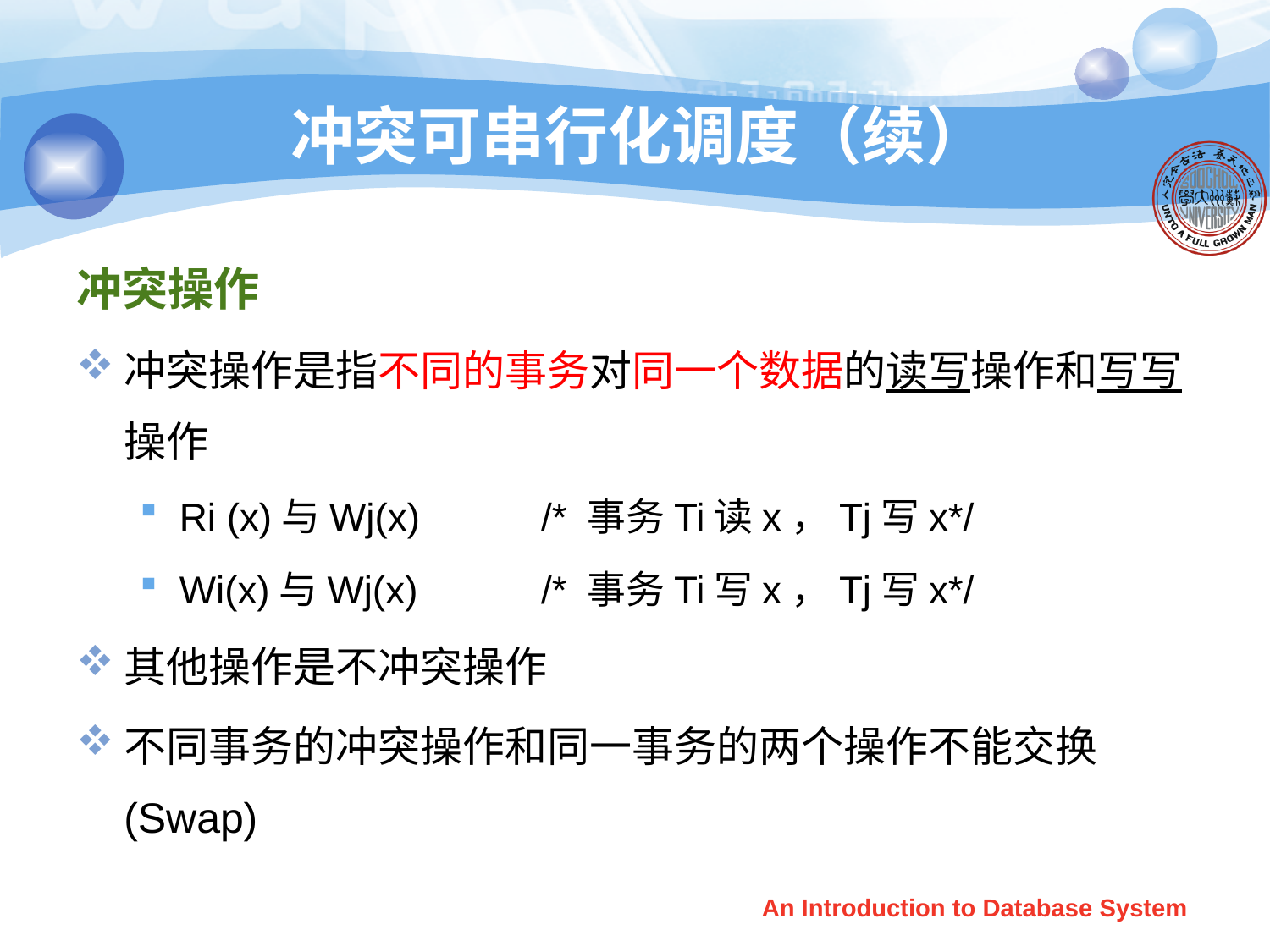

# 冲突可串行化调度（续）
冲突操作
冲突操作是指不同的事务对同一个数据的读写操作和写写操作
Ri (x)与Wj(x)	          /* 事务Ti读x，Tj写x*/
Wi(x)与Wj(x)	          /* 事务Ti写x，Tj写x*/
其他操作是不冲突操作
不同事务的冲突操作和同一事务的两个操作不能交换(Swap)
An Introduction to Database System